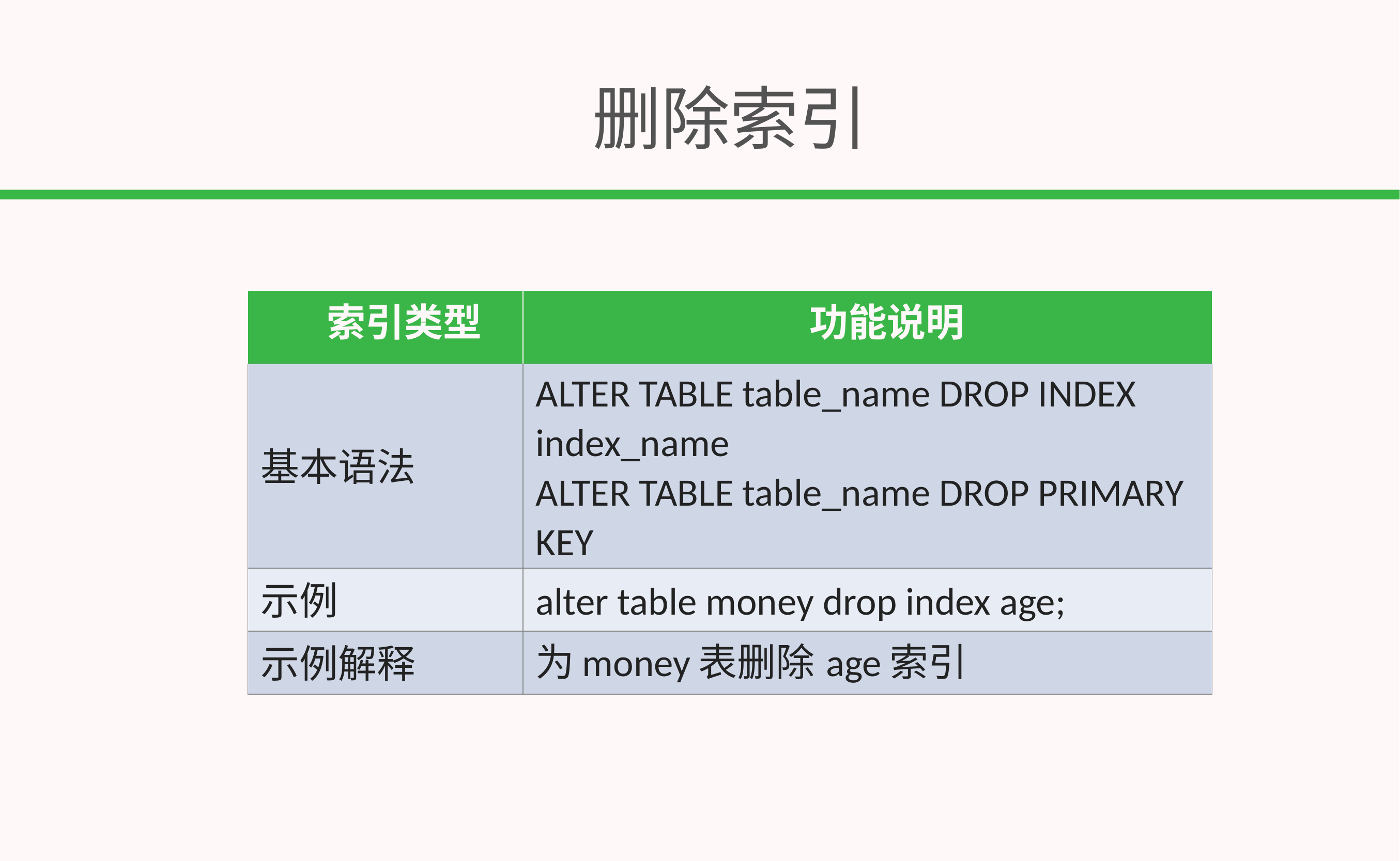

# 删除索引
| 索引类型 | 功能说明 |
| --- | --- |
| 基本语法 | ALTER TABLE table\_name DROP INDEX index\_name ALTER TABLE table\_name DROP PRIMARY KEY |
| 示例 | alter table money drop index age; |
| 示例解释 | 为money表删除age索引 |